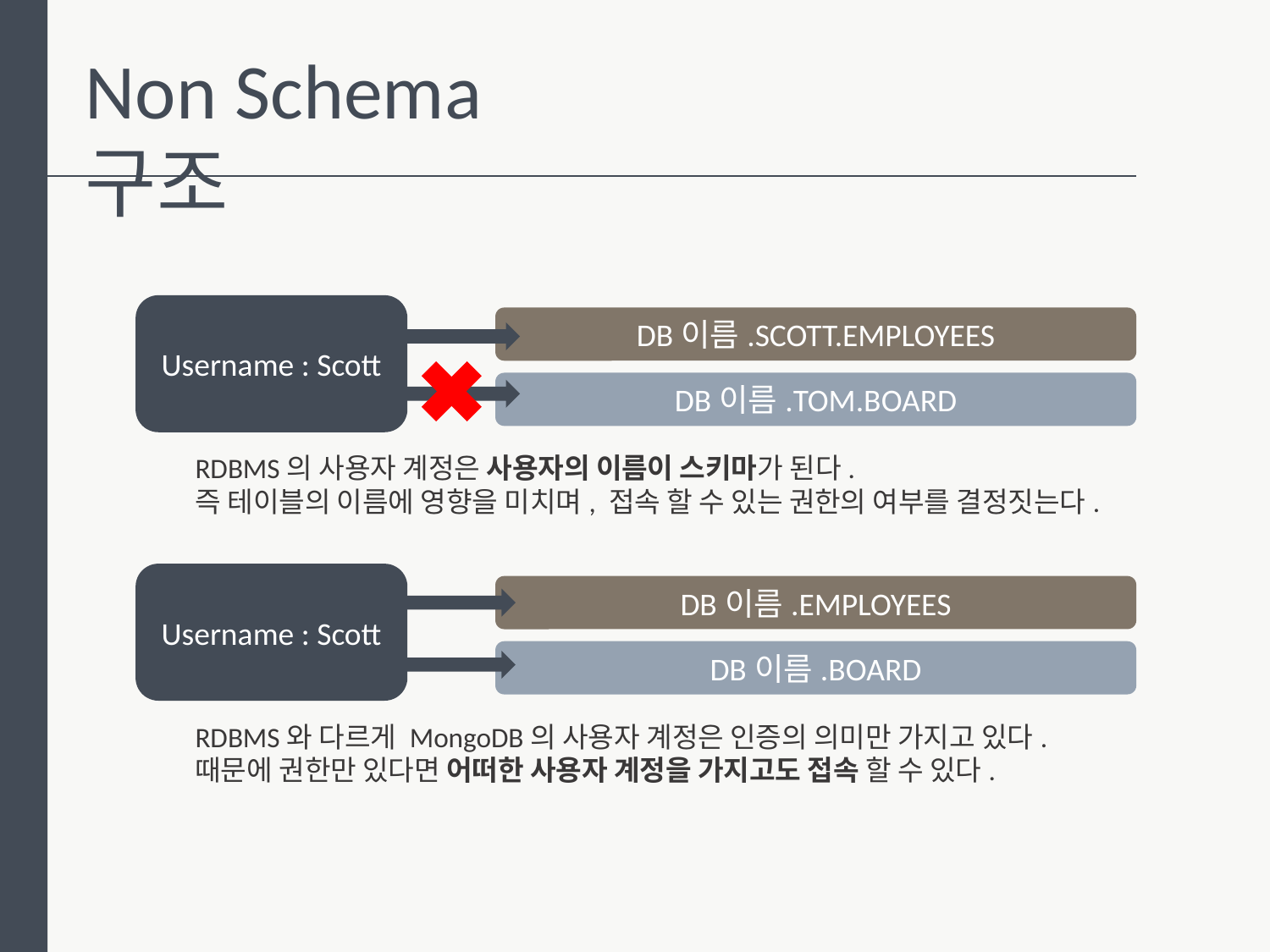

Non Schema 구조
Username : Scott
DB이름.SCOTT.EMPLOYEES

DB이름.TOM.BOARD

RDBMS의 사용자 계정은 사용자의 이름이 스키마가 된다.
즉 테이블의 이름에 영향을 미치며, 접속 할 수 있는 권한의 여부를 결정짓는다.
Username : Scott
DB이름.EMPLOYEES

DB이름.BOARD

RDBMS와 다르게 MongoDB의 사용자 계정은 인증의 의미만 가지고 있다.
때문에 권한만 있다면 어떠한 사용자 계정을 가지고도 접속 할 수 있다.